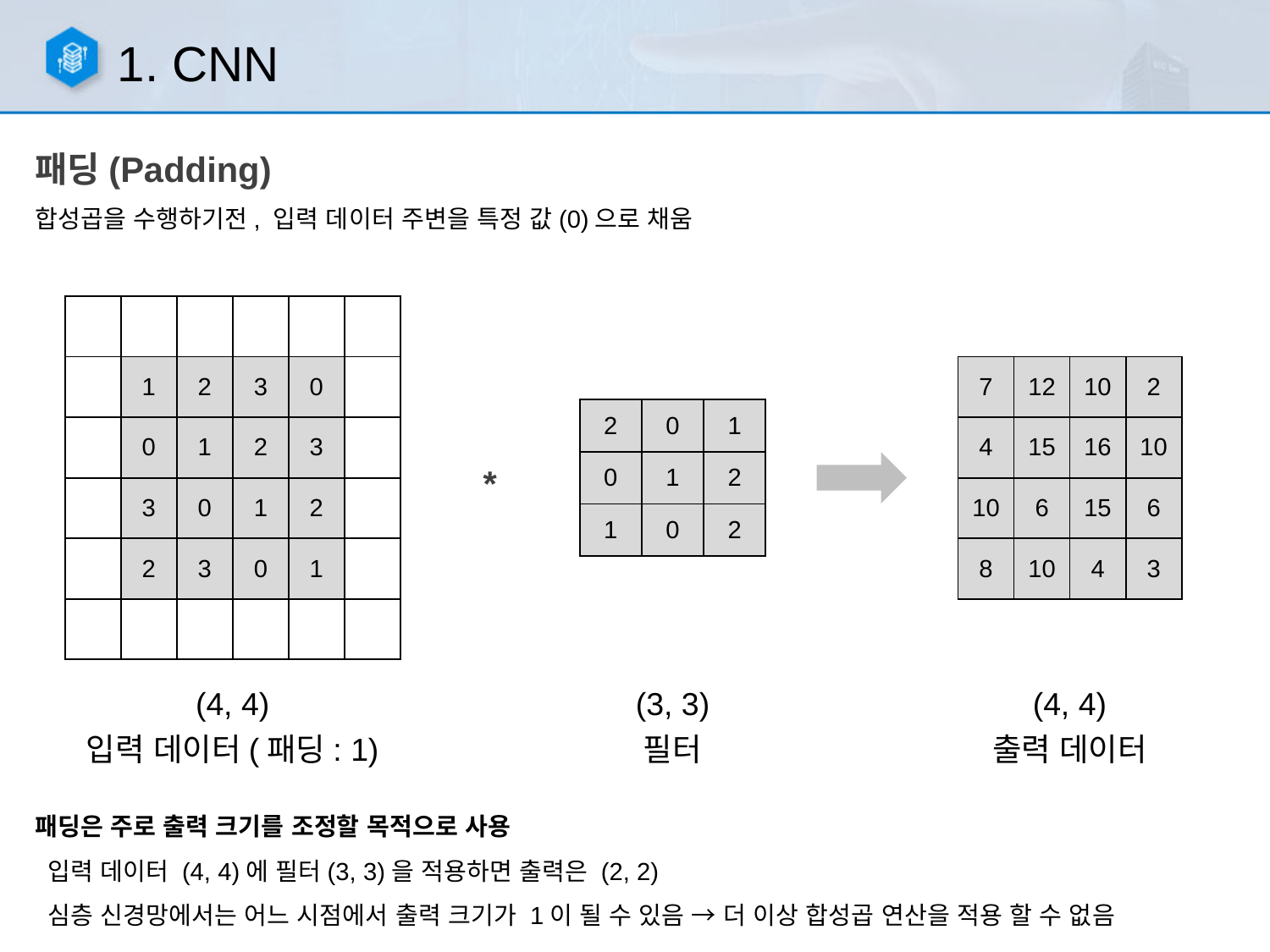

1. CNN
패딩(Padding)
합성곱을 수행하기전, 입력 데이터 주변을 특정 값(0)으로 채움
|  |  |  |  |  |  |
| --- | --- | --- | --- | --- | --- |
|  | 1 | 2 | 3 | 0 |  |
|  | 0 | 1 | 2 | 3 |  |
|  | 3 | 0 | 1 | 2 |  |
|  | 2 | 3 | 0 | 1 |  |
|  |  |  |  |  |  |
| 7 | 12 | 10 | 2 |
| --- | --- | --- | --- |
| 4 | 15 | 16 | 10 |
| 10 | 6 | 15 | 6 |
| 8 | 10 | 4 | 3 |
| 2 | 0 | 1 |
| --- | --- | --- |
| 0 | 1 | 2 |
| 1 | 0 | 2 |
*

(4, 4)
입력 데이터(패딩: 1)
(3, 3)
필터
(4, 4)
출력 데이터
패딩은 주로 출력 크기를 조정할 목적으로 사용
 입력 데이터 (4, 4)에 필터(3, 3)을 적용하면 출력은 (2, 2)
 심층 신경망에서는 어느 시점에서 출력 크기가 1이 될 수 있음 → 더 이상 합성곱 연산을 적용 할 수 없음